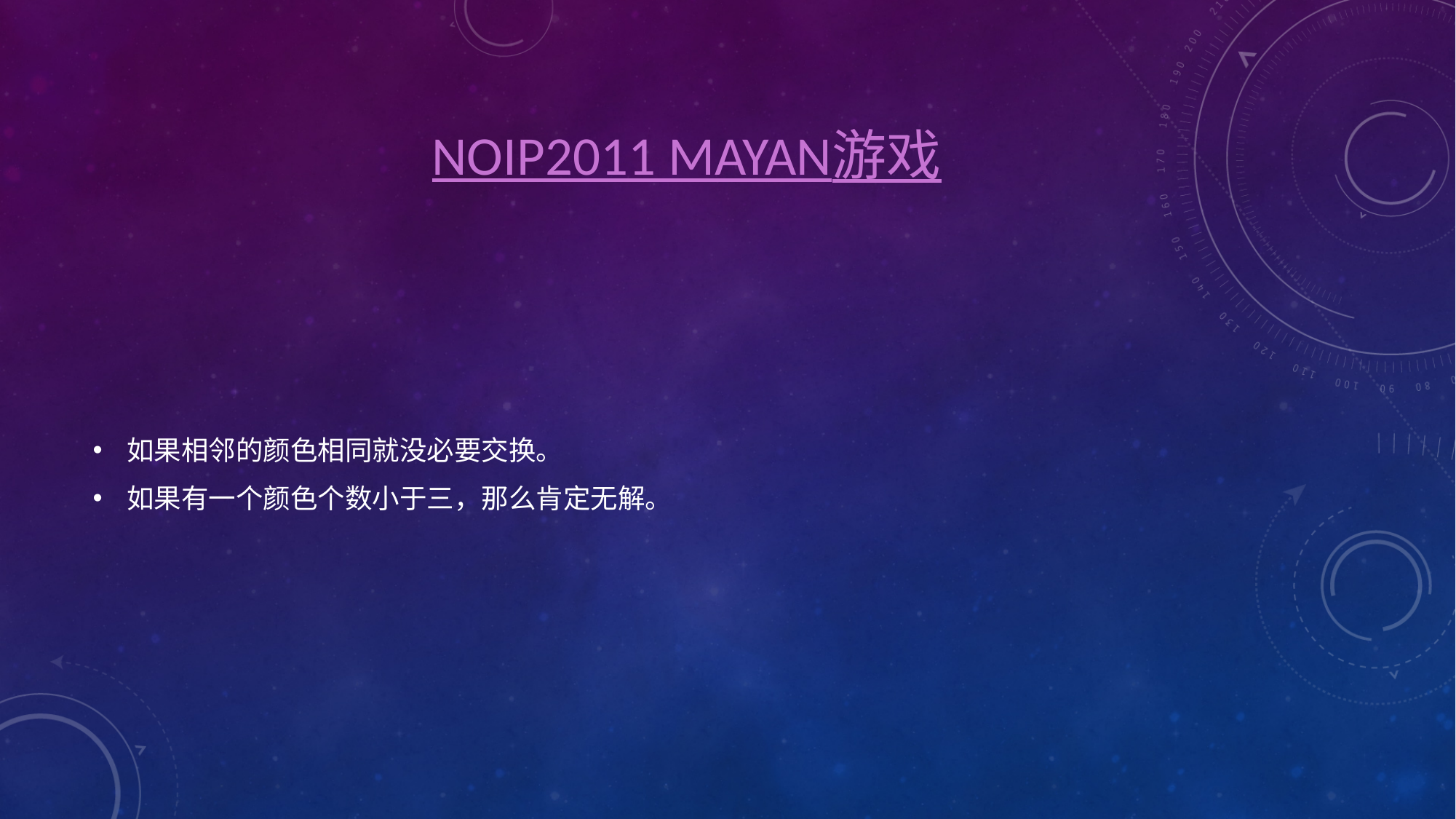

# NOIP2011 Mayan游戏
如果相邻的颜色相同就没必要交换。
如果有一个颜色个数小于三，那么肯定无解。